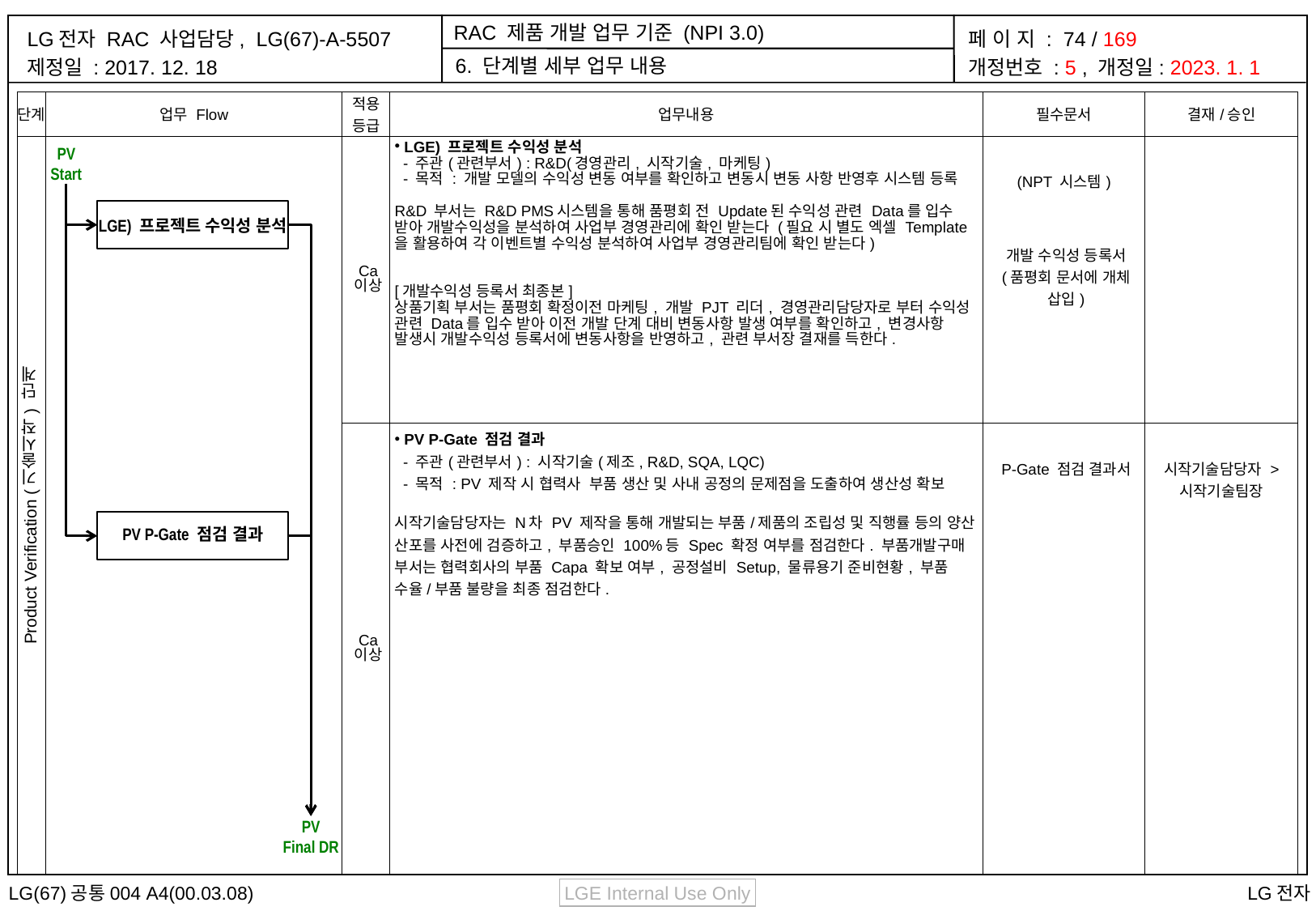

6. 단계별 세부 업무 내용
| 단계 | 업무 Flow | 적용 등급 | 업무내용 | 필수문서 | 결재/승인 |
| --- | --- | --- | --- | --- | --- |
| Product Verification (기술시작) 단계 |  | Ca 이상 | LGE) 프로젝트 수익성 분석 - 주관(관련부서) : R&D(경영관리, 시작기술, 마케팅) - 목적 : 개발 모델의 수익성 변동 여부를 확인하고 변동시 변동 사항 반영후 시스템 등록 R&D 부서는 R&D PMS시스템을 통해 품평회 전 Update된 수익성 관련 Data를 입수 받아 개발수익성을 분석하여 사업부 경영관리에 확인 받는다 (필요 시 별도 엑셀 Template을 활용하여 각 이벤트별 수익성 분석하여 사업부 경영관리팀에 확인 받는다) [개발수익성 등록서 최종본] 상품기획 부서는 품평회 확정이전 마케팅, 개발 PJT 리더, 경영관리담당자로 부터 수익성 관련 Data를 입수 받아 이전 개발 단계 대비 변동사항 발생 여부를 확인하고, 변경사항 발생시 개발수익성 등록서에 변동사항을 반영하고, 관련 부서장 결재를 득한다. | (NPT 시스템) 개발 수익성 등록서 (품평회 문서에 개체 삽입) |  |
|  |  | Ca 이상 | PV P-Gate 점검 결과 - 주관(관련부서) : 시작기술(제조, R&D, SQA, LQC) - 목적 : PV 제작 시 협력사 부품 생산 및 사내 공정의 문제점을 도출하여 생산성 확보 시작기술담당자는 N차 PV 제작을 통해 개발되는 부품/제품의 조립성 및 직행률 등의 양산 산포를 사전에 검증하고, 부품승인 100%등 Spec 확정 여부를 점검한다. 부품개발구매 부서는 협력회사의 부품 Capa 확보 여부, 공정설비 Setup, 물류용기 준비현황, 부품 수율/부품 불량을 최종 점검한다. | P-Gate 점검 결과서 | 시작기술담당자 > 시작기술팀장 |
PV
Start
LGE) 프로젝트 수익성 분석
PV P-Gate 점검 결과
PV
Final DR